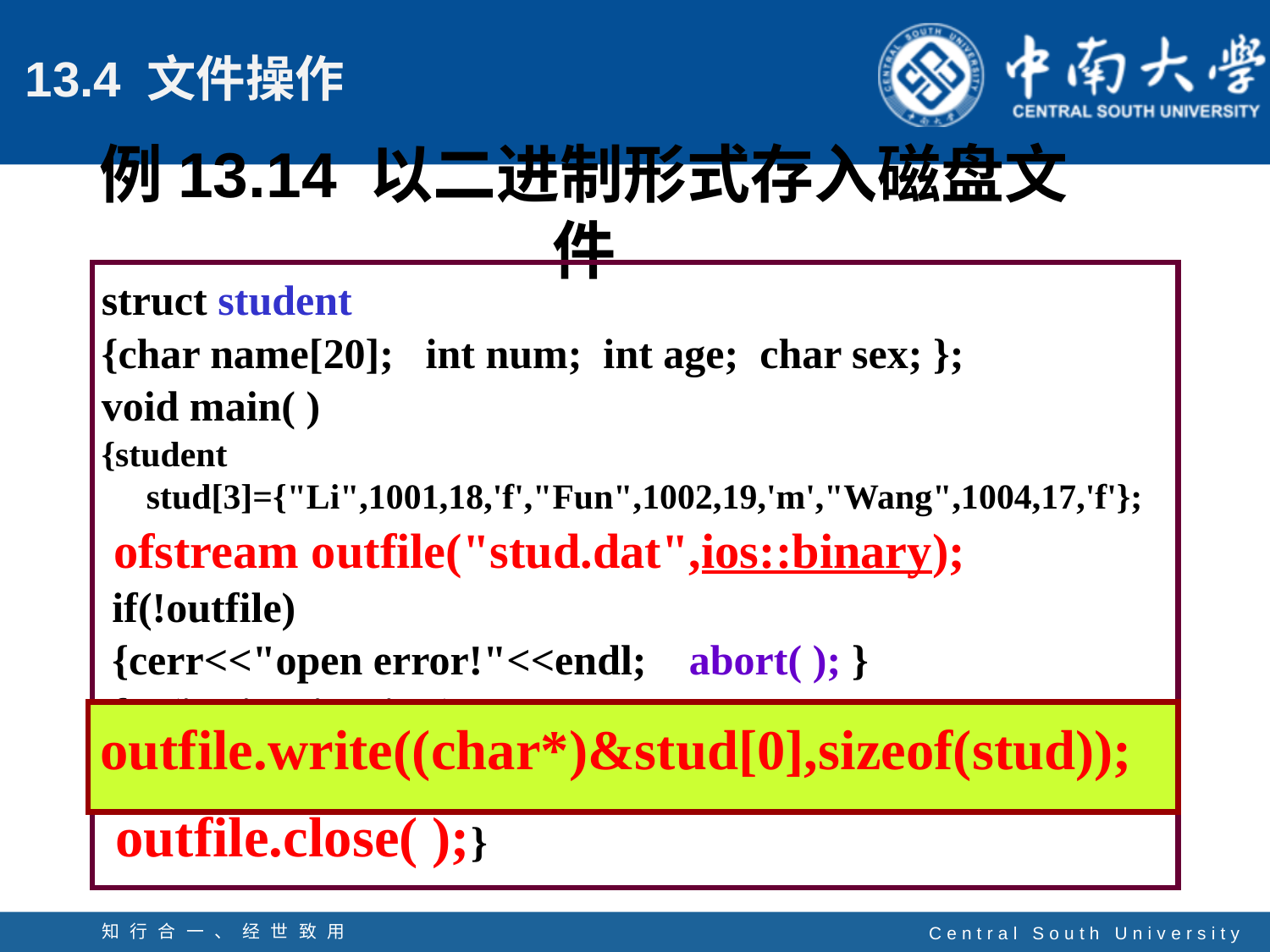

例13.14 以二进制形式存入磁盘文件
struct student
{char name[20];   int num;  int age;  char sex; };
void main( )
{student stud[3]={"Li",1001,18,'f',"Fun",1002,19,'m',"Wang",1004,17,'f'};
 ofstream outfile("stud.dat",ios::binary);
 if(!outfile)
 {cerr<<"open error!"<<endl;    abort( ); }
 for(int i=0;i<3;i++)
    outfile.write((char*)&stud[i], sizeof(stud[i]));
 outfile.close( );}
outfile.write((char*)&stud[0],sizeof(stud));

知行合一、经世致用
自强不息 厚德载物
Central South University
42